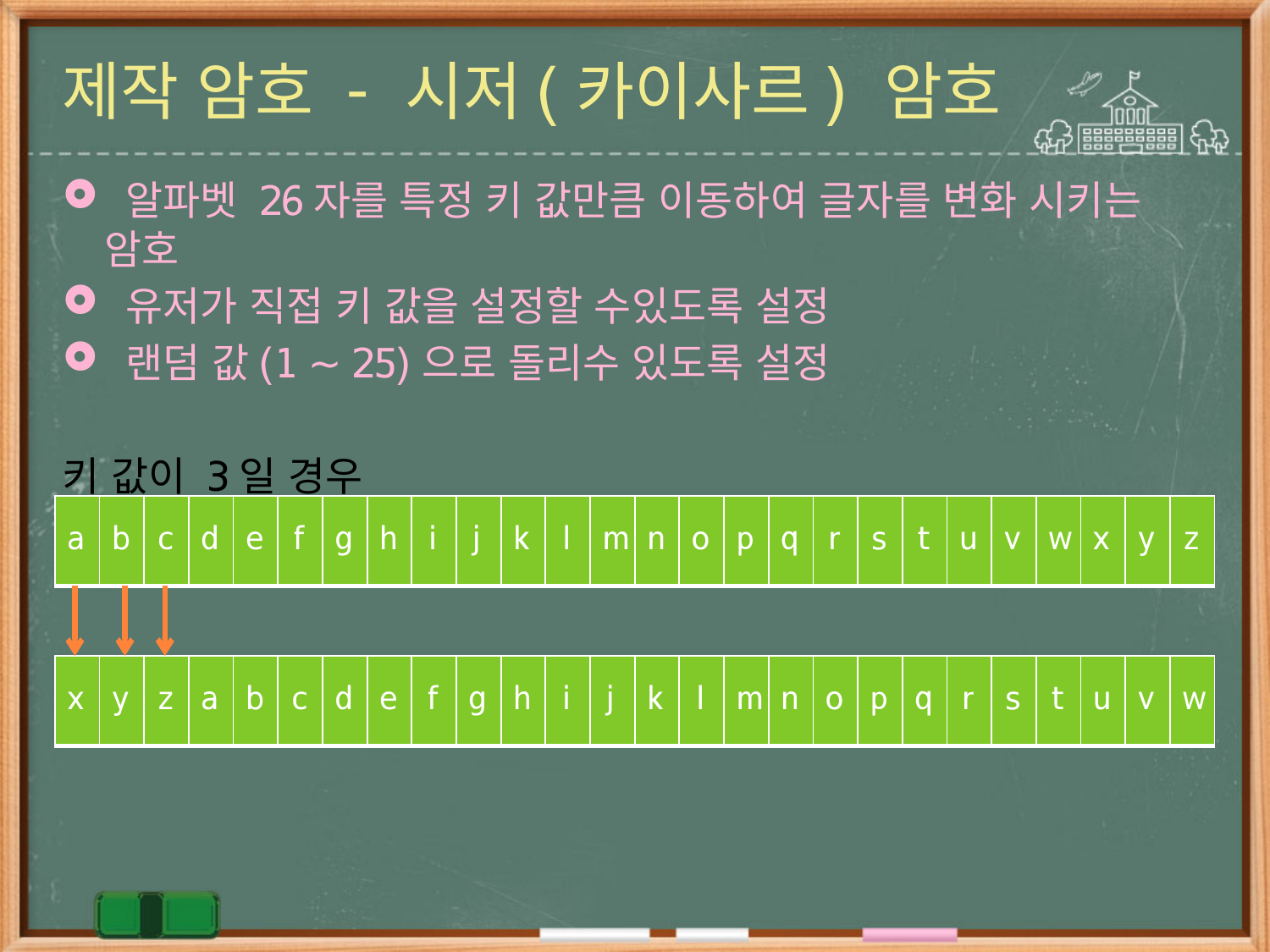

# 제작 암호 - 시저(카이사르) 암호
 알파벳 26자를 특정 키 값만큼 이동하여 글자를 변화 시키는 암호
 유저가 직접 키 값을 설정할 수있도록 설정
 랜덤 값(1 ~ 25)으로 돌리수 있도록 설정

키 값이 3일 경우
| a | b | c | d | e | f | g | h | i | j | k | l | m | n | o | p | q | r | s | t | u | v | w | x | y | z |
| --- | --- | --- | --- | --- | --- | --- | --- | --- | --- | --- | --- | --- | --- | --- | --- | --- | --- | --- | --- | --- | --- | --- | --- | --- | --- |
| x | y | z | a | b | c | d | e | f | g | h | i | j | k | l | m | n | o | p | q | r | s | t | u | v | w |
| --- | --- | --- | --- | --- | --- | --- | --- | --- | --- | --- | --- | --- | --- | --- | --- | --- | --- | --- | --- | --- | --- | --- | --- | --- | --- |